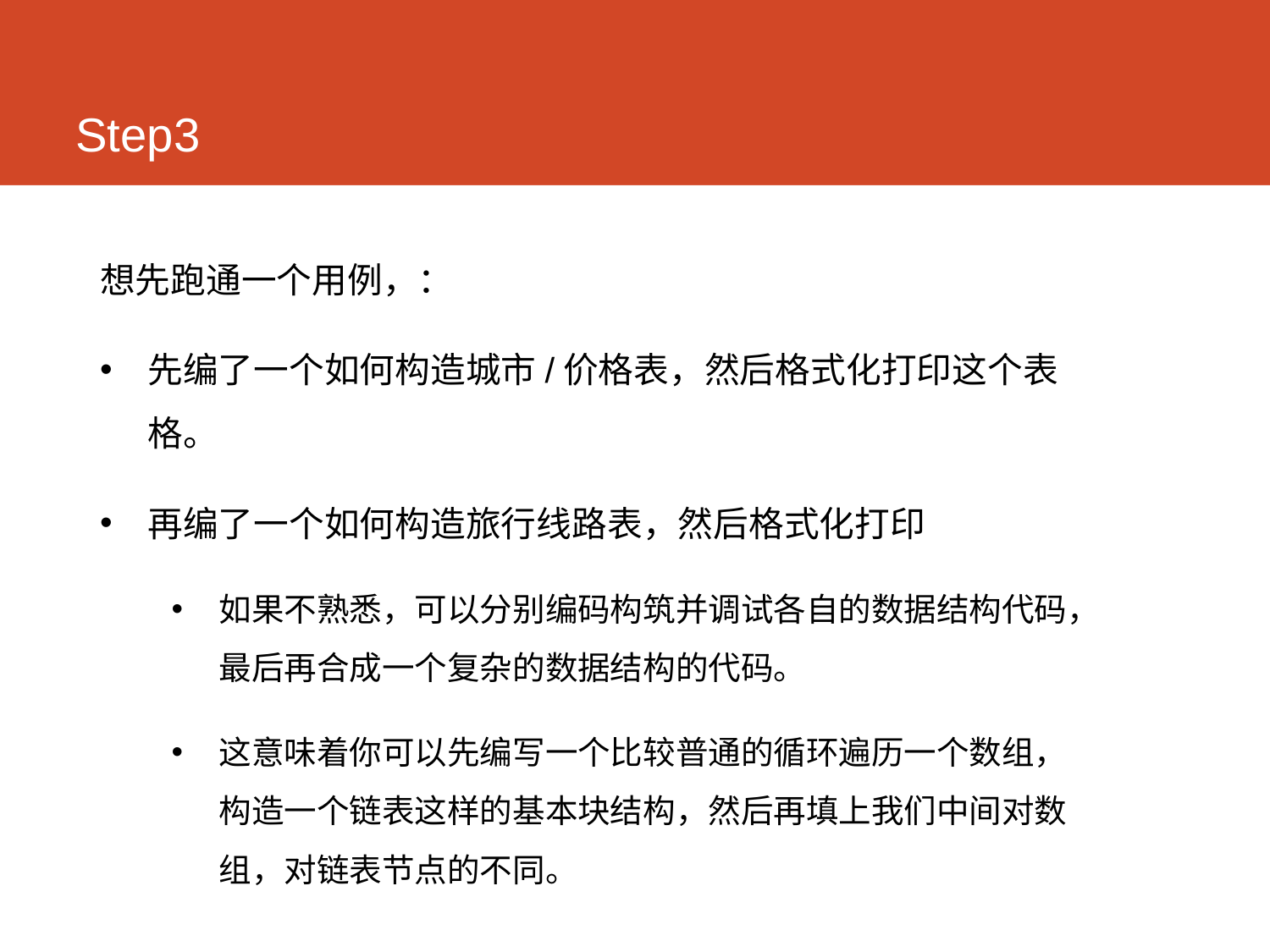

# Step3
想先跑通一个用例，：
先编了一个如何构造城市/价格表，然后格式化打印这个表格。
再编了一个如何构造旅行线路表，然后格式化打印
如果不熟悉，可以分别编码构筑并调试各自的数据结构代码，最后再合成一个复杂的数据结构的代码。
这意味着你可以先编写一个比较普通的循环遍历一个数组，构造一个链表这样的基本块结构，然后再填上我们中间对数组，对链表节点的不同。